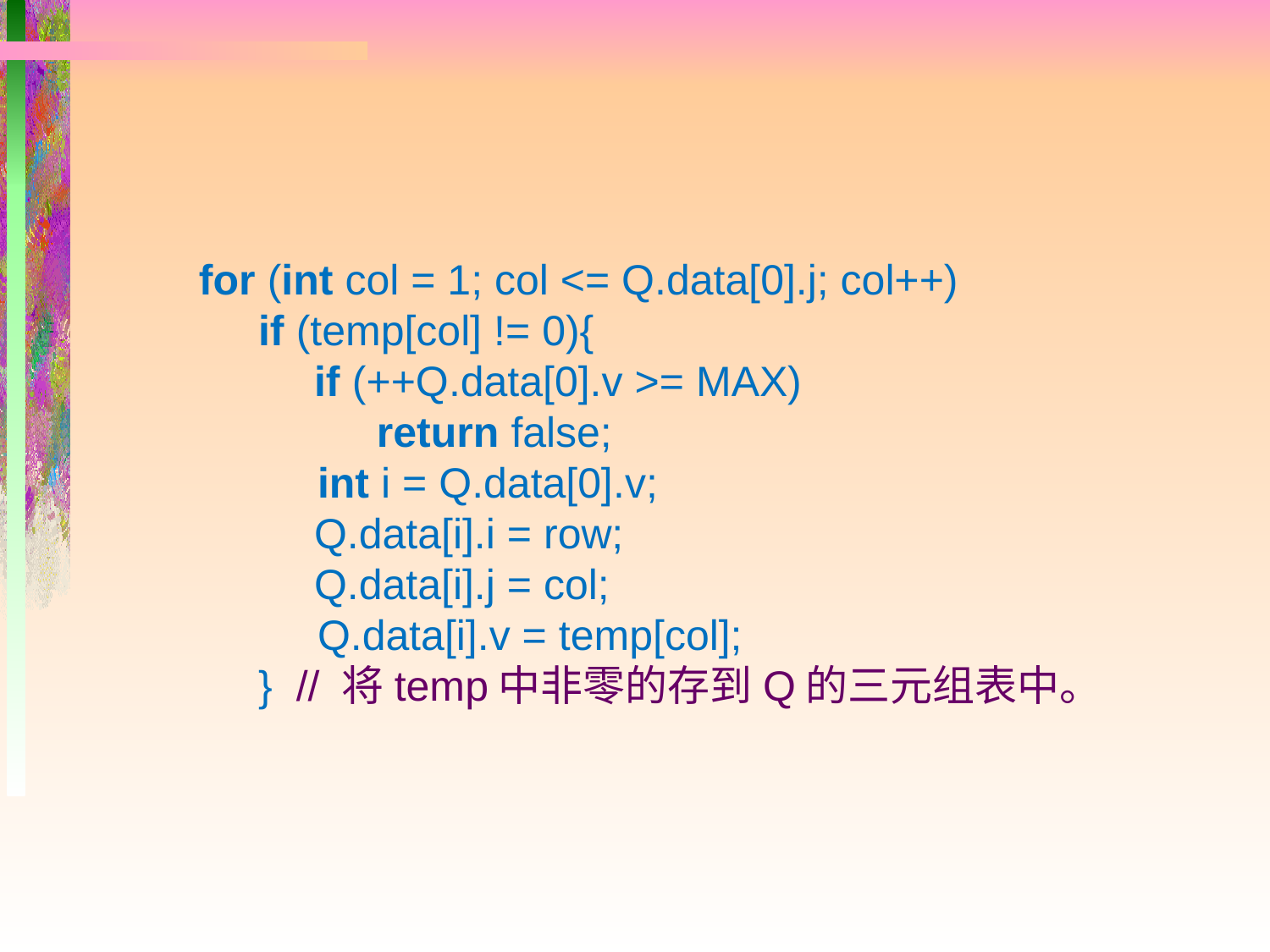

for (int col = 1; col <= Q.data[0].j; col++)
      if (temp[col] != 0){
	if (++Q.data[0].v >= MAX)
                return false;
           int i = Q.data[0].v;
	Q.data[i].i = row;
	Q.data[i].j = col;
           Q.data[i].v = temp[col];
      }  // 将temp中非零的存到Q的三元组表中。